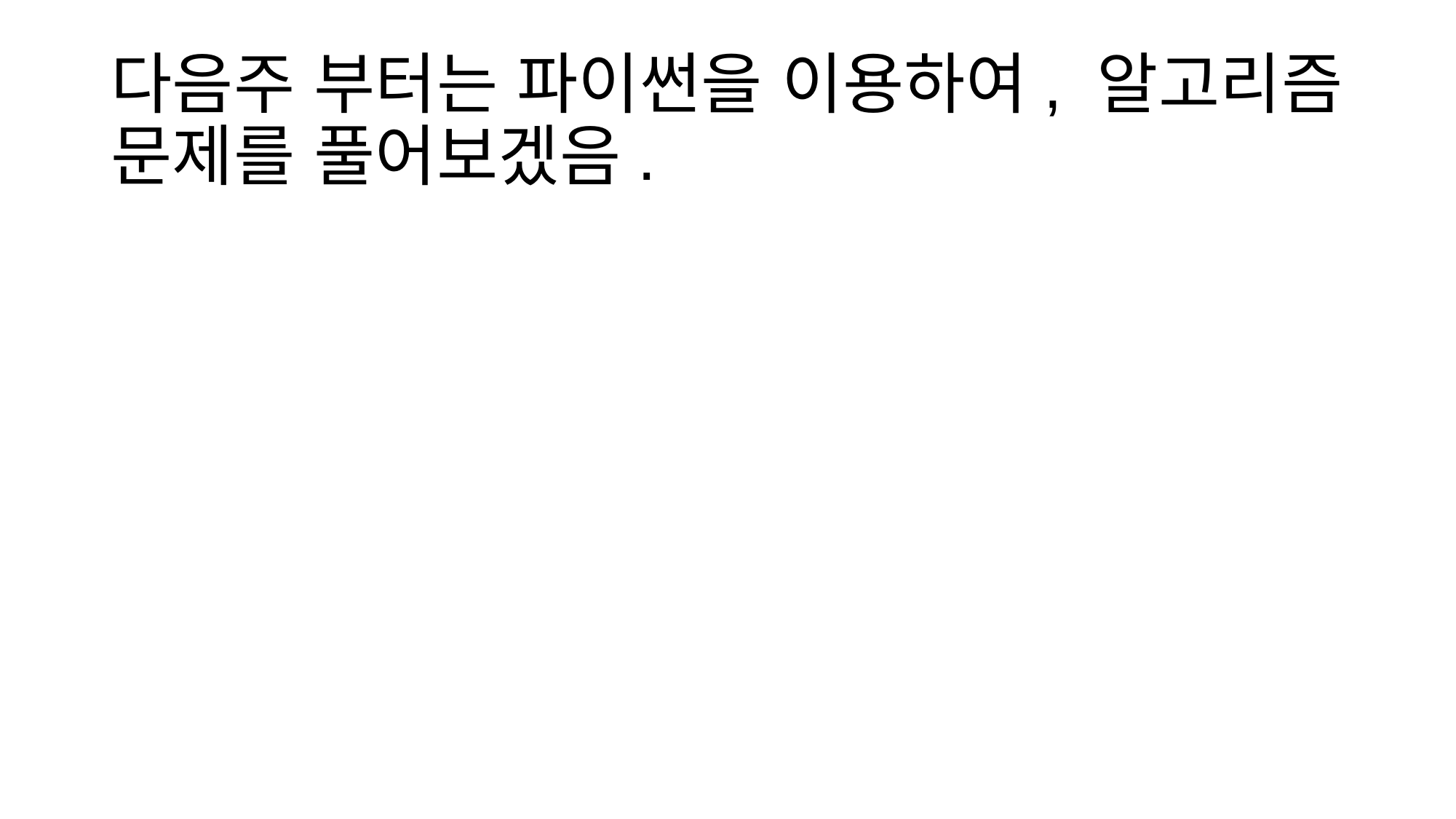

# 다음주 부터는 파이썬을 이용하여, 알고리즘 문제를 풀어보겠음.